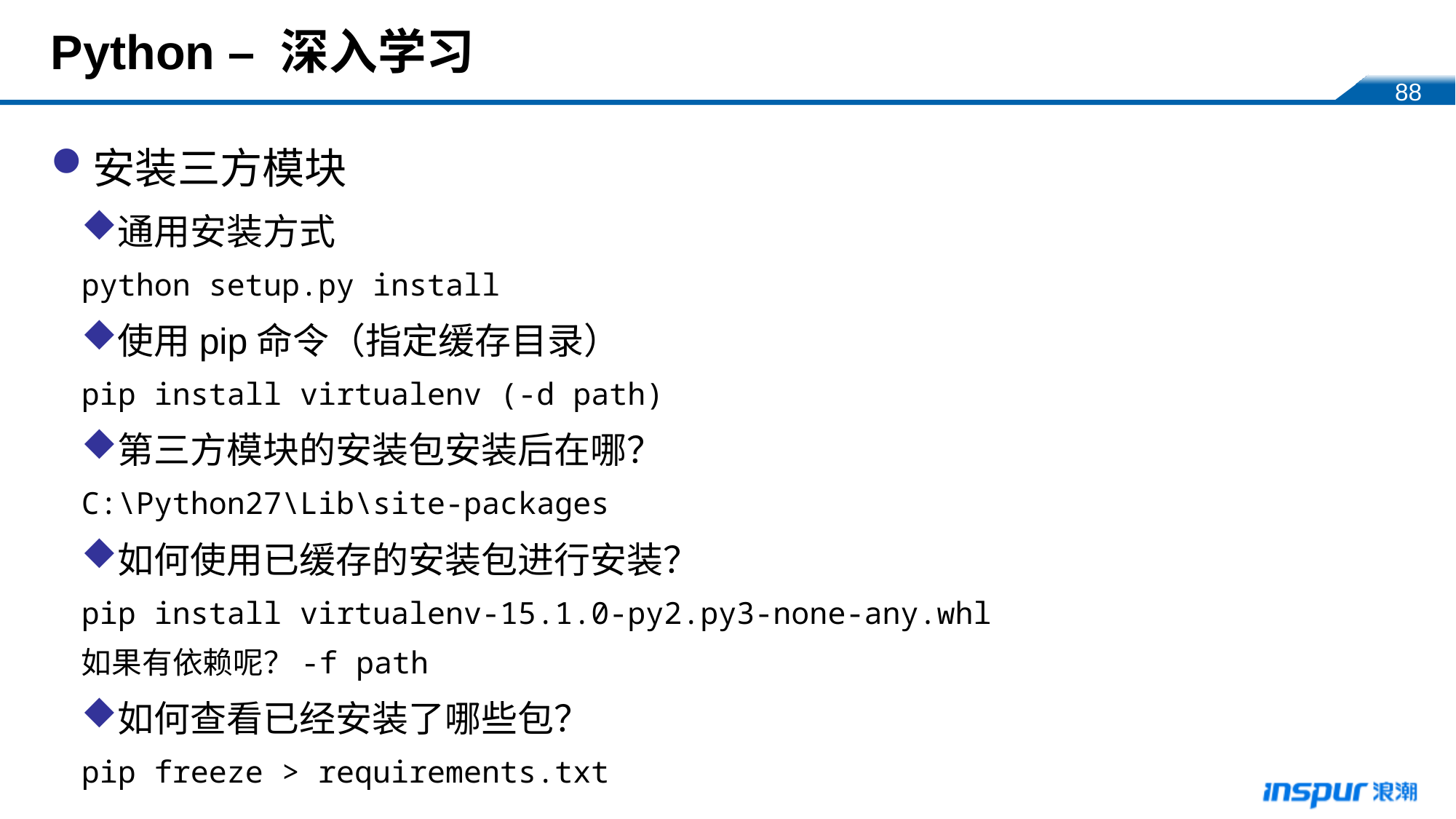

# Python – 深入学习
安装三方模块
通用安装方式
python setup.py install
使用pip命令（指定缓存目录）
pip install virtualenv (-d path)
第三方模块的安装包安装后在哪？
C:\Python27\Lib\site-packages
如何使用已缓存的安装包进行安装？
pip install virtualenv-15.1.0-py2.py3-none-any.whl
如果有依赖呢？-f path
如何查看已经安装了哪些包？
pip freeze > requirements.txt